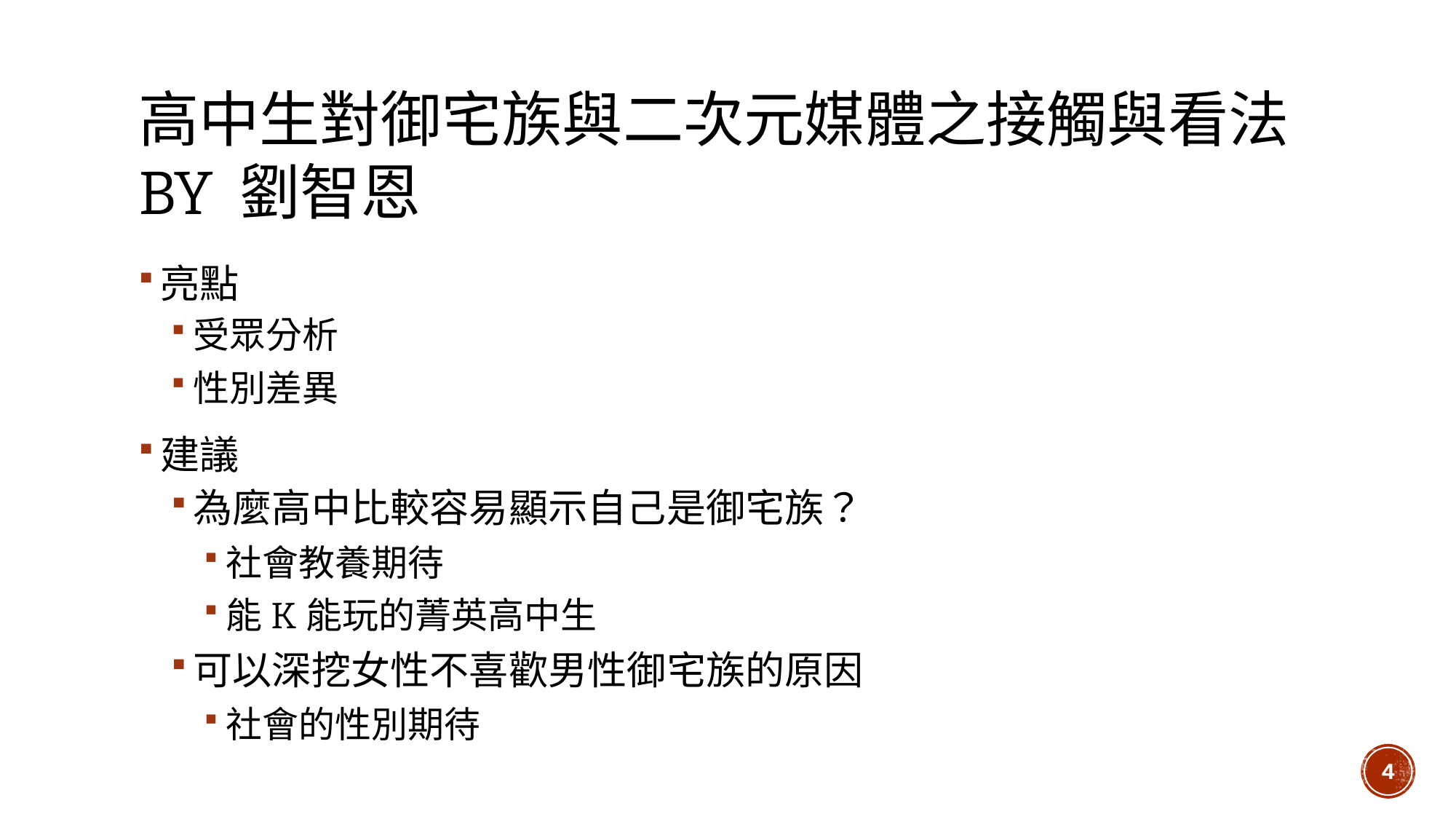

# 高中生對御宅族與二次元媒體之接觸與看法 by 劉智恩
亮點
受眾分析
性別差異
建議
為麼高中比較容易顯示自己是御宅族？
社會教養期待
能K能玩的菁英高中生
可以深挖女性不喜歡男性御宅族的原因
社會的性別期待
4